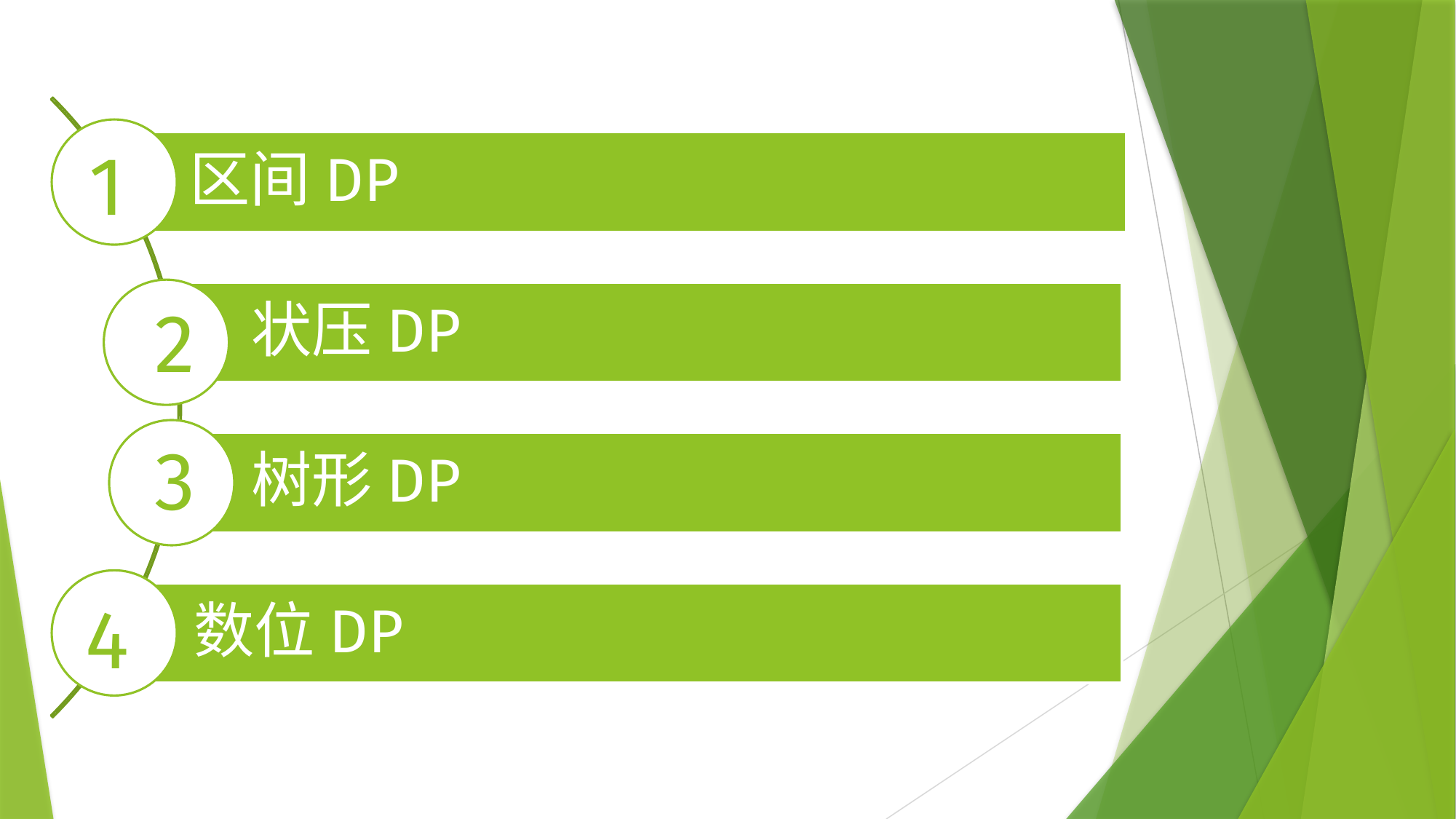

区间DP
状压DP
树形DP
数位DP
1
2
3
4